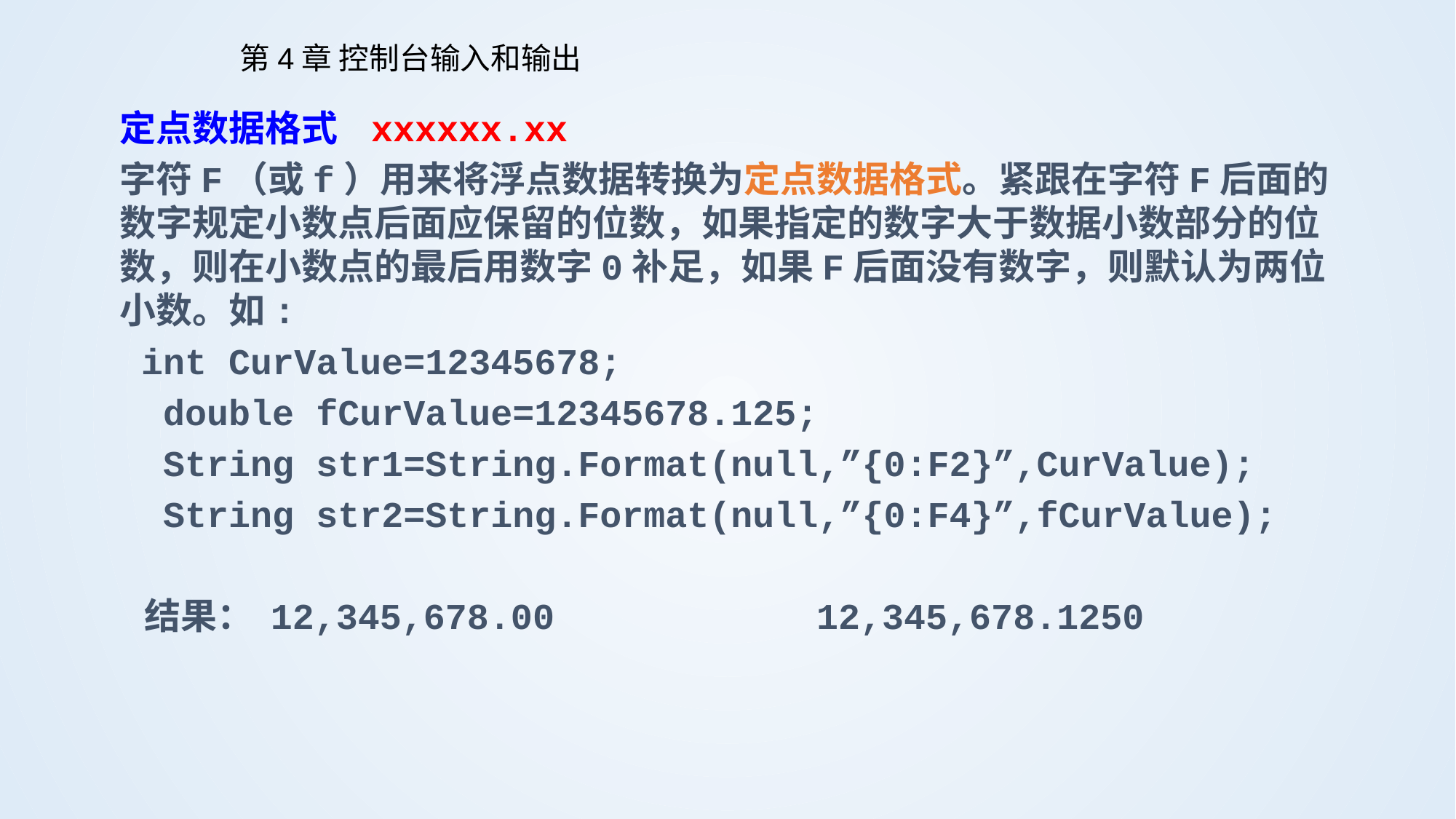

# 第4章 控制台输入和输出
定点数据格式   xxxxxx.xx
字符F（或f）用来将浮点数据转换为定点数据格式。紧跟在字符F后面的数字规定小数点后面应保留的位数，如果指定的数字大于数据小数部分的位数，则在小数点的最后用数字0补足，如果F后面没有数字，则默认为两位小数。如:
 int CurValue=12345678;
  double fCurValue=12345678.125;
  String str1=String.Format(null,”{0:F2}”,CurValue);
  String str2=String.Format(null,”{0:F4}”,fCurValue);

  结果： 12,345,678.00            12,345,678.1250